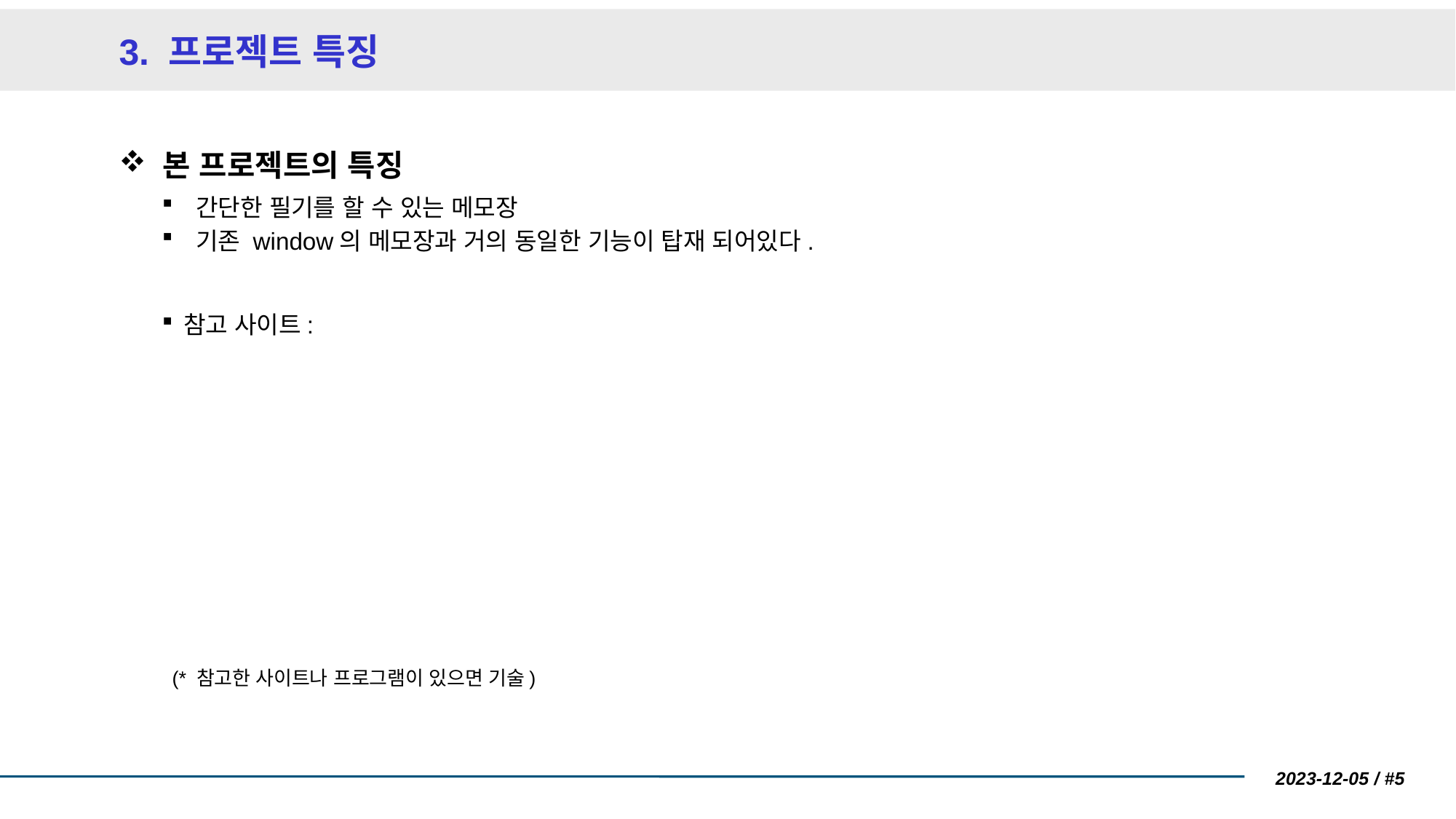

# 3. 프로젝트 특징
 본 프로젝트의 특징
 간단한 필기를 할 수 있는 메모장
 기존 window의 메모장과 거의 동일한 기능이 탑재 되어있다.

참고 사이트:

(* 참고한 사이트나 프로그램이 있으면 기술)